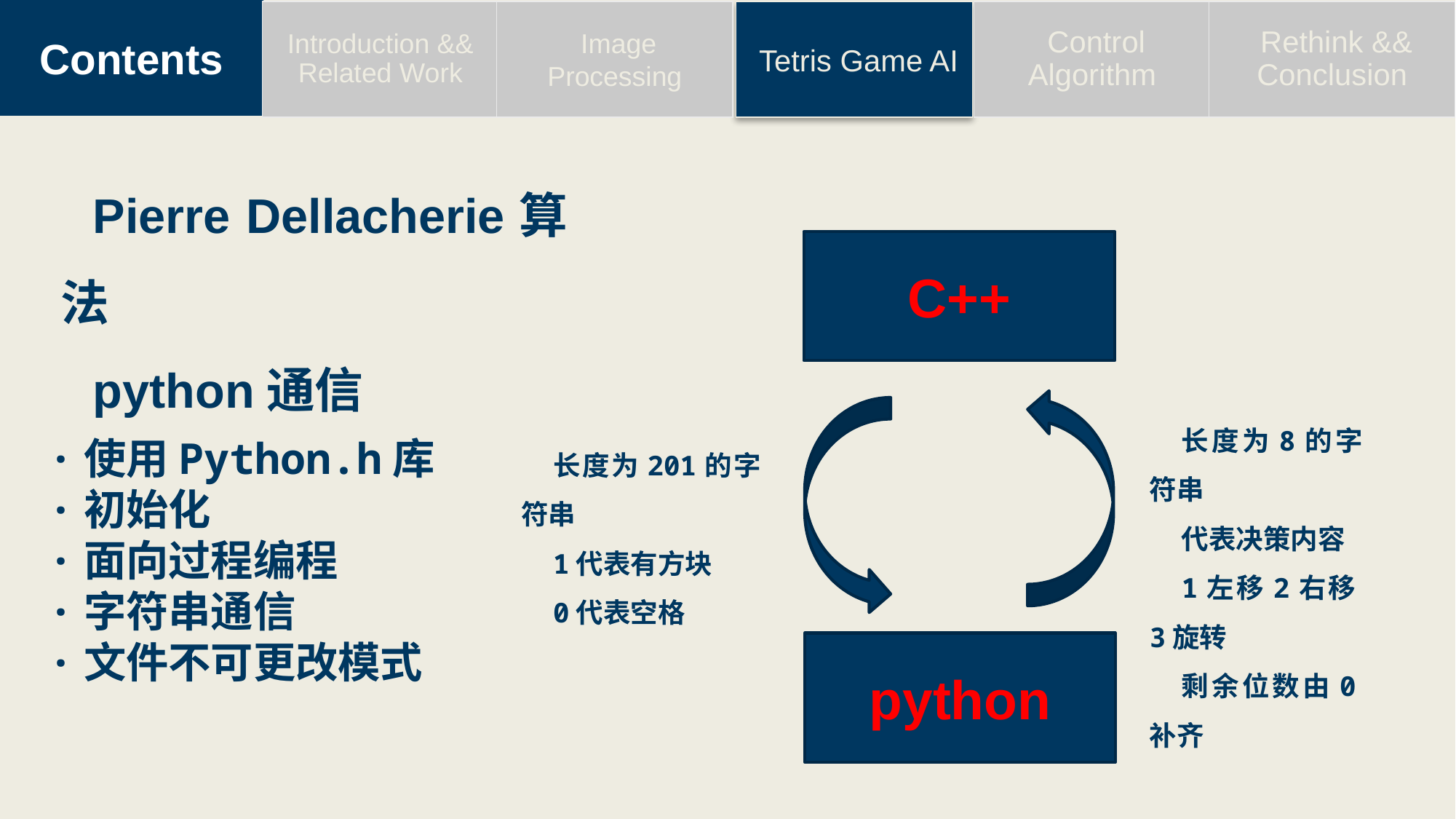

Introduction && Related Work
 Image Processing
 Tetris Game AI
 Control Algorithm
 Rethink && Conclusion
Contents

Pierre Dellacherie算法
python通信
C++

长度为8的字符串
代表决策内容
1左移2右移3旋转
剩余位数由0补齐
·使用Python.h库
·初始化
·面向过程编程
·字符串通信
·文件不可更改模式
长度为201的字符串
1代表有方块
0代表空格
python